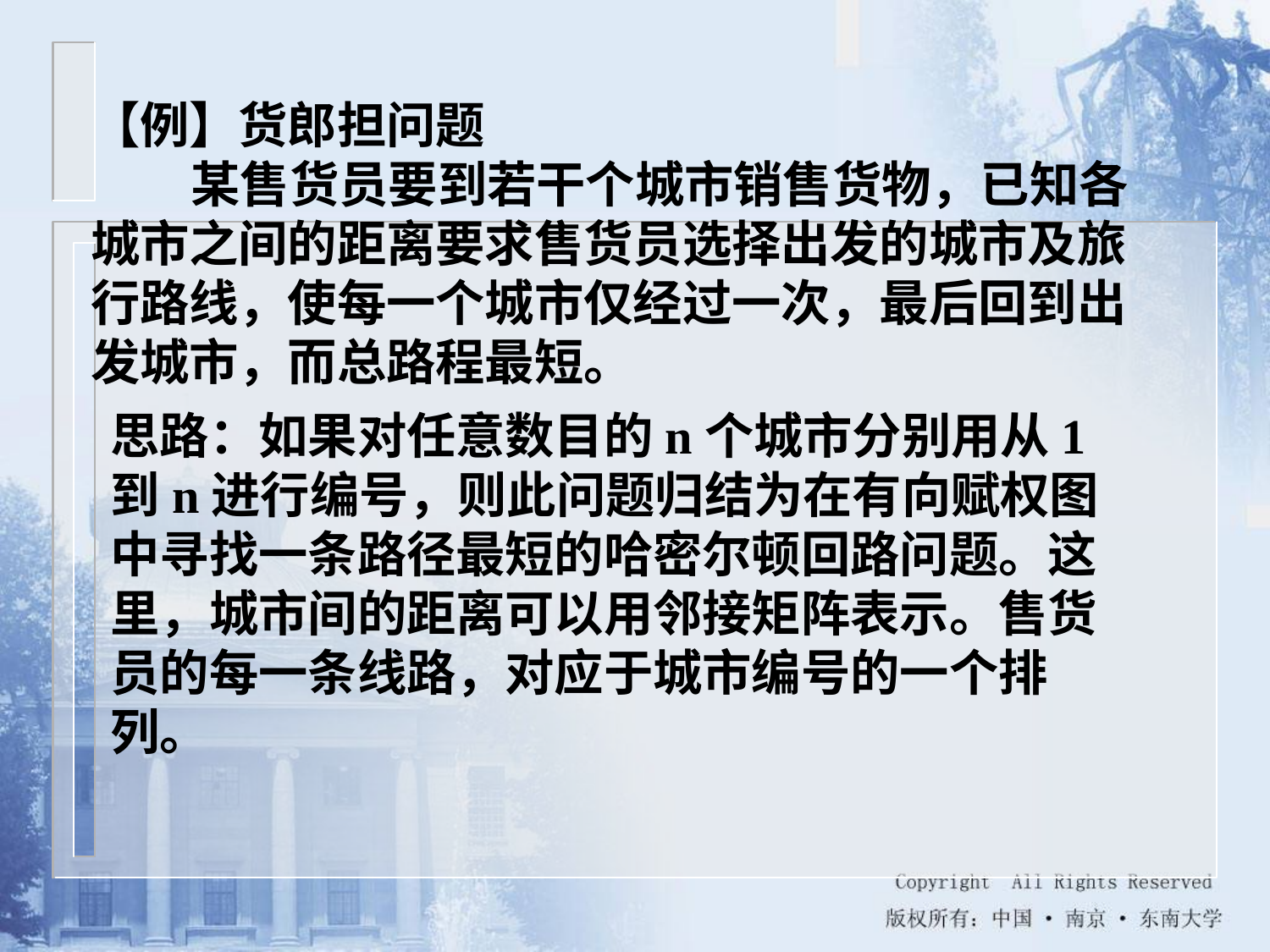

【例】货郎担问题
某售货员要到若干个城市销售货物，已知各城市之间的距离要求售货员选择出发的城市及旅行路线，使每一个城市仅经过一次，最后回到出发城市，而总路程最短。
思路：如果对任意数目的n个城市分别用从1到n进行编号，则此问题归结为在有向赋权图中寻找一条路径最短的哈密尔顿回路问题。这里，城市间的距离可以用邻接矩阵表示。售货员的每一条线路，对应于城市编号的一个排列。